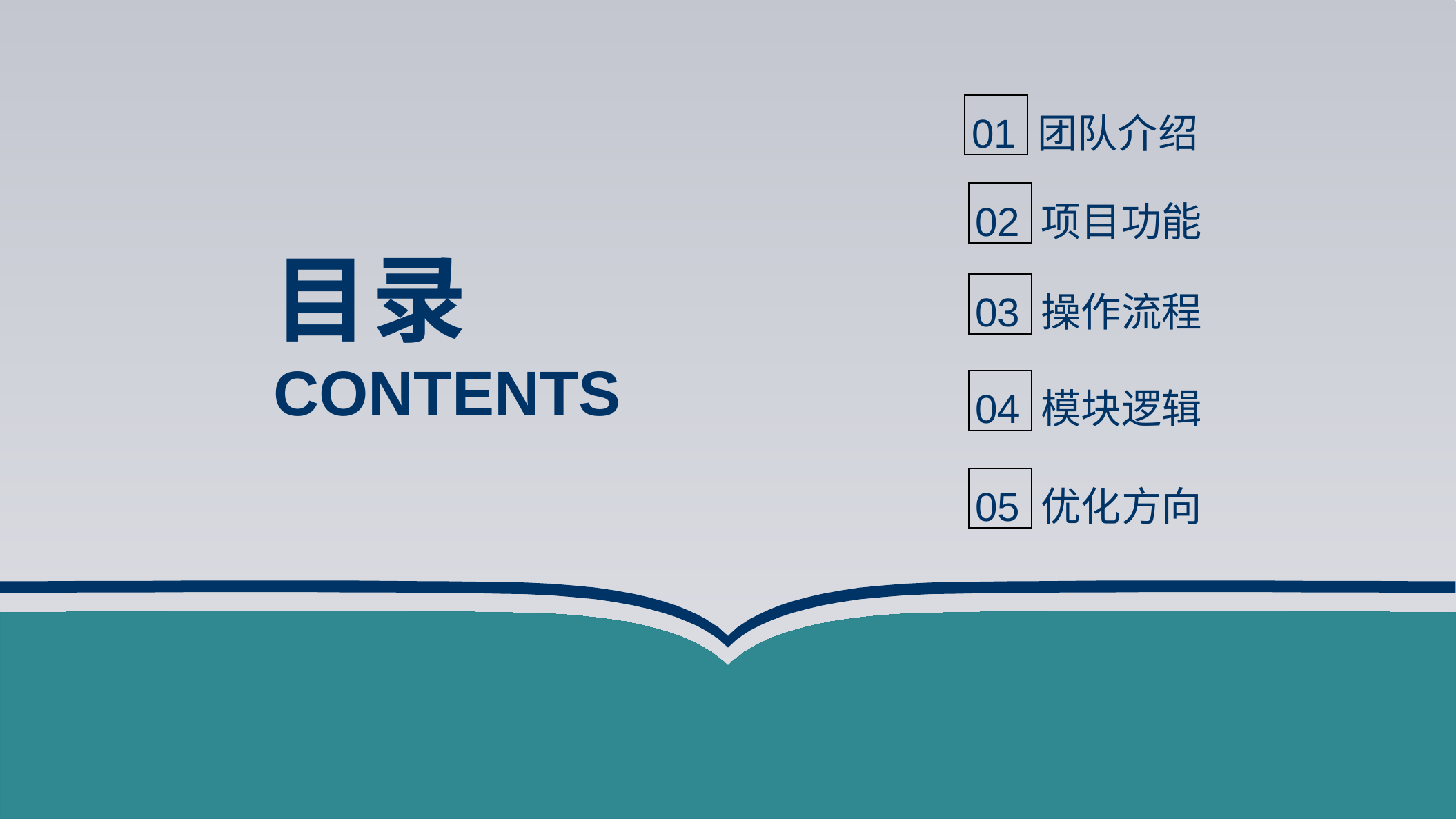

01 团队介绍

02 项目功能

目录
03 操作流程

CONTENTS
04 模块逻辑

05 优化方向